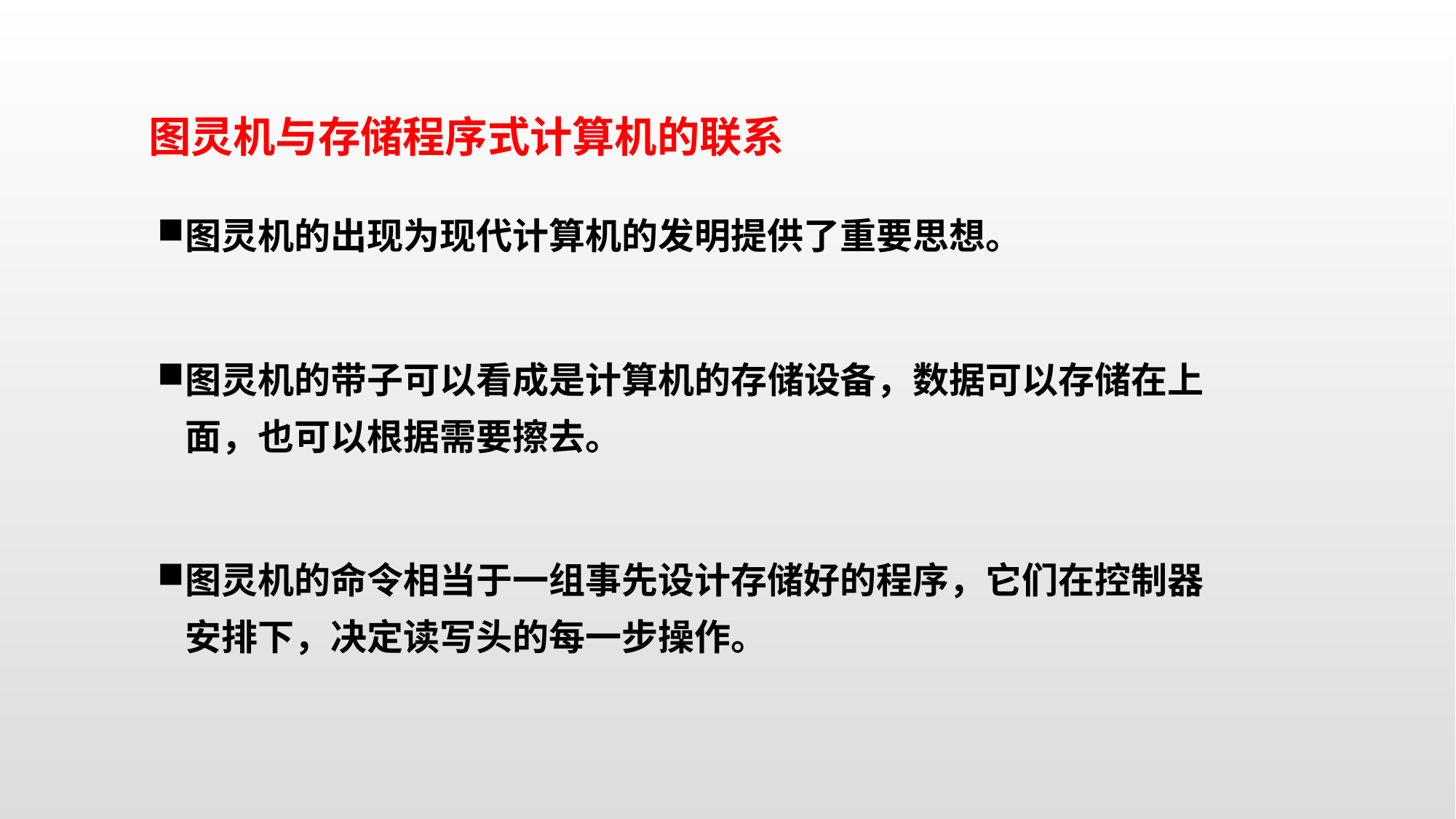

# 图灵机与存储程序式计算机的联系
图灵机的出现为现代计算机的发明提供了重要思想。

图灵机的带子可以看成是计算机的存储设备，数据可以存储在上面，也可以根据需要擦去。

图灵机的命令相当于一组事先设计存储好的程序，它们在控制器安排下，决定读写头的每一步操作。

33